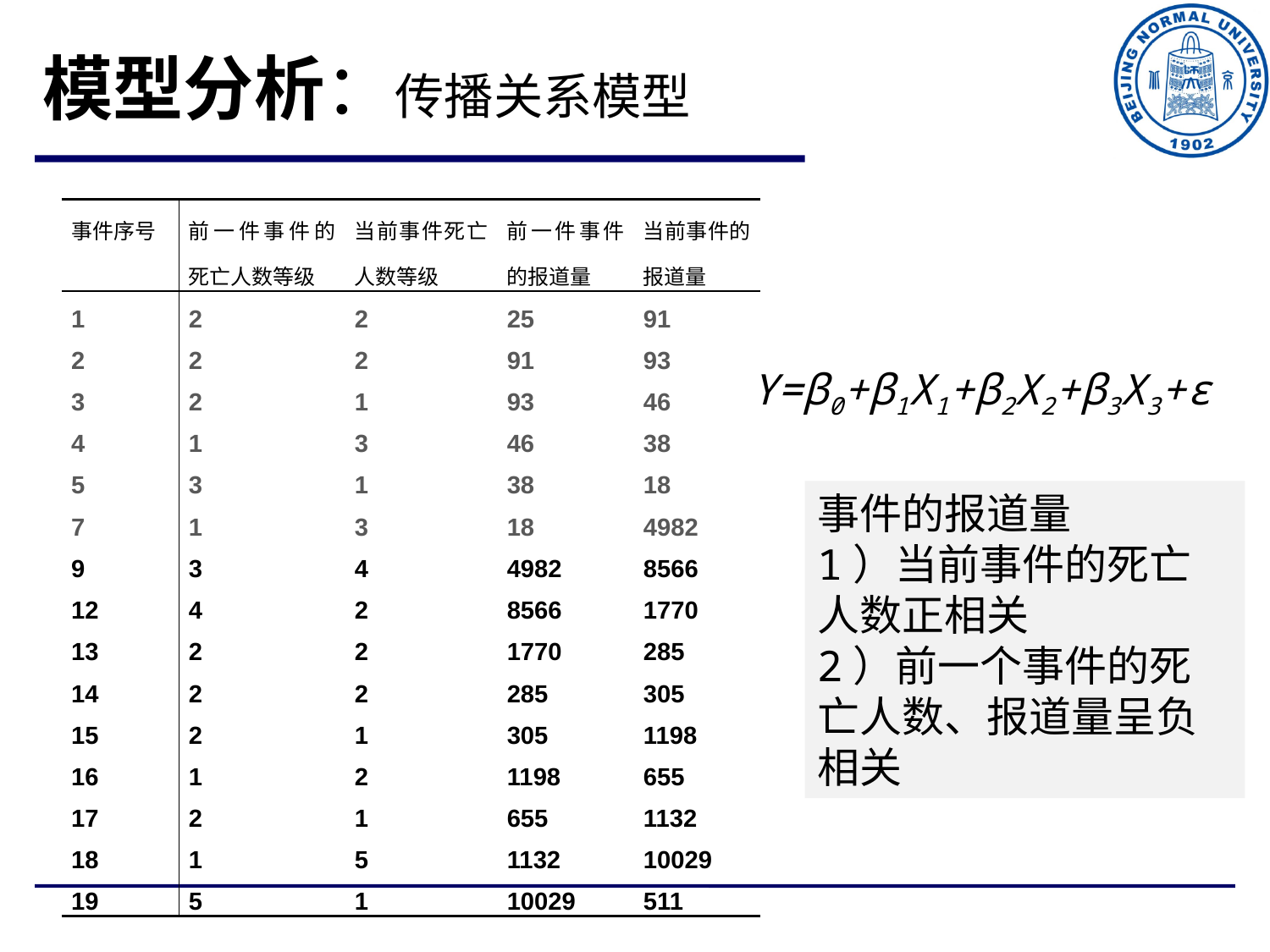

模型分析：传播关系模型
| 事件序号 | 前一件事件的死亡人数等级 | 当前事件死亡人数等级 | 前一件事件的报道量 | 当前事件的报道量 |
| --- | --- | --- | --- | --- |
| 1 | 2 | 2 | 25 | 91 |
| 2 | 2 | 2 | 91 | 93 |
| 3 | 2 | 1 | 93 | 46 |
| 4 | 1 | 3 | 46 | 38 |
| 5 | 3 | 1 | 38 | 18 |
| 7 | 1 | 3 | 18 | 4982 |
| 9 | 3 | 4 | 4982 | 8566 |
| 12 | 4 | 2 | 8566 | 1770 |
| 13 | 2 | 2 | 1770 | 285 |
| 14 | 2 | 2 | 285 | 305 |
| 15 | 2 | 1 | 305 | 1198 |
| 16 | 1 | 2 | 1198 | 655 |
| 17 | 2 | 1 | 655 | 1132 |
| 18 | 1 | 5 | 1132 | 10029 |
| 19 | 5 | 1 | 10029 | 511 |
Y=β0+β1X1+β2X2+β3X3+ε
事件的报道量
1）当前事件的死亡人数正相关
2）前一个事件的死亡人数、报道量呈负相关